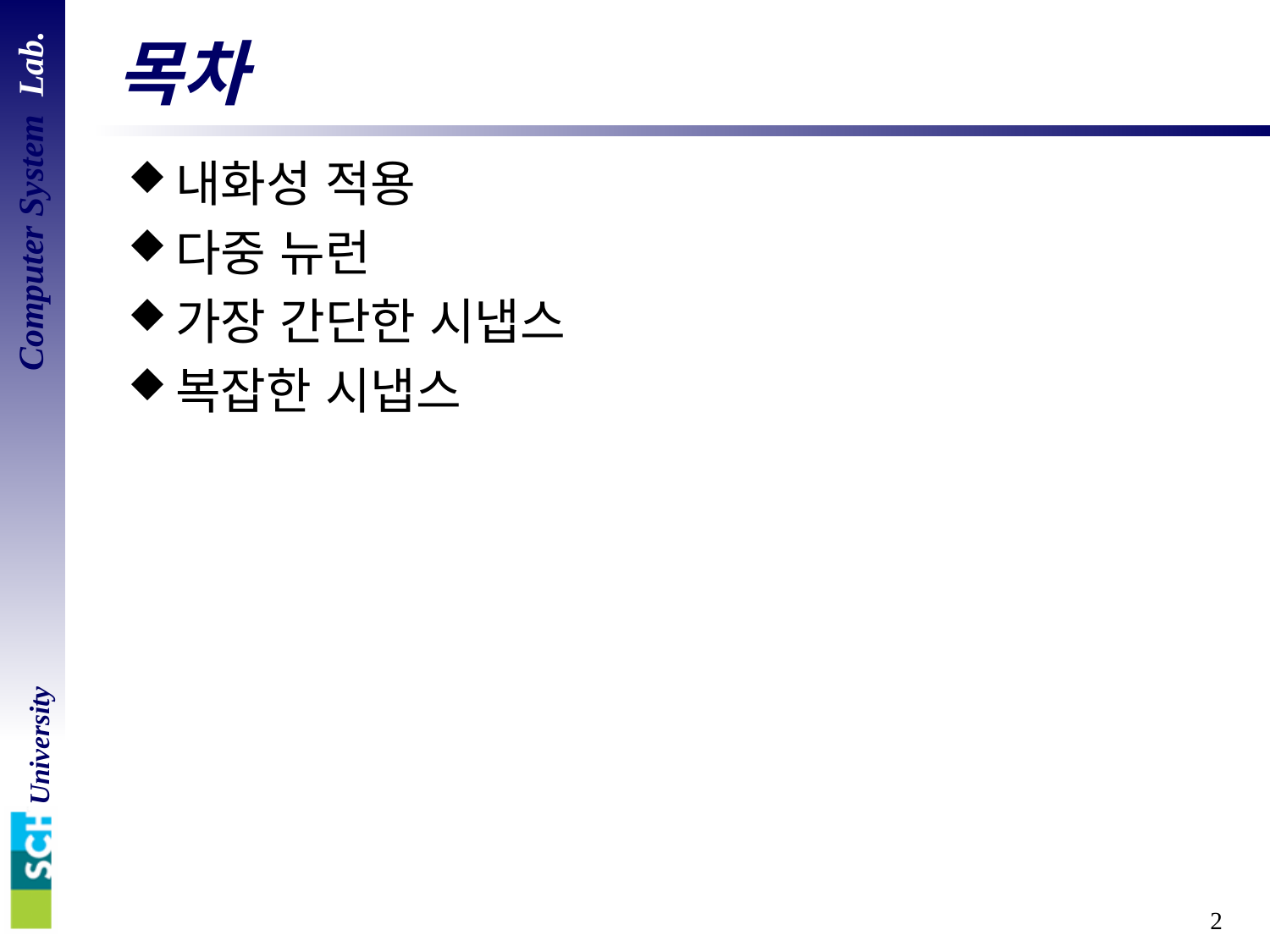

# 목차
내화성 적용
다중 뉴런
가장 간단한 시냅스
복잡한 시냅스